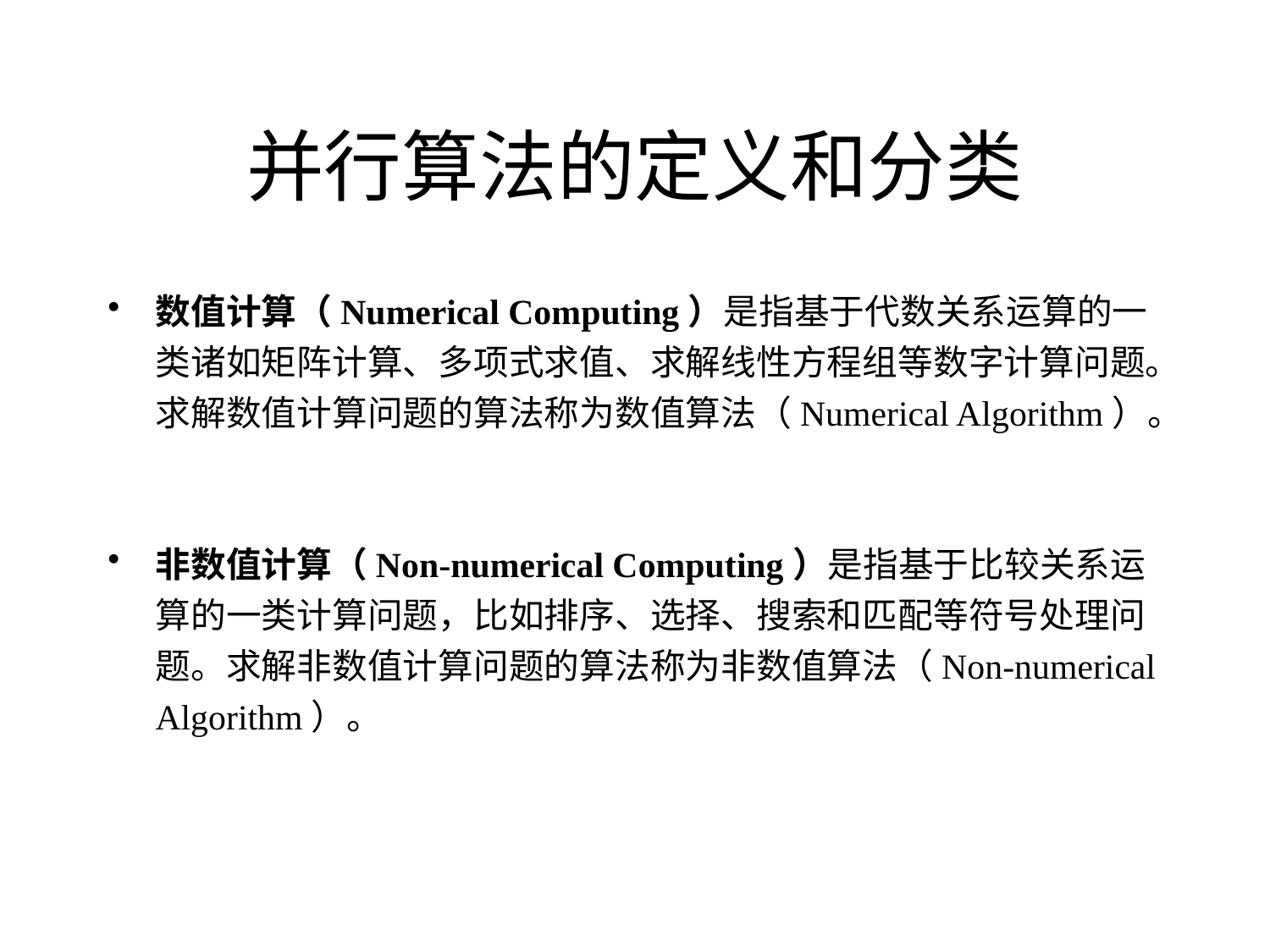

# 并行算法的定义和分类
数值计算（Numerical Computing）是指基于代数关系运算的一类诸如矩阵计算、多项式求值、求解线性方程组等数字计算问题。求解数值计算问题的算法称为数值算法（Numerical Algorithm）。
非数值计算（Non-numerical Computing）是指基于比较关系运算的一类计算问题，比如排序、选择、搜索和匹配等符号处理问题。求解非数值计算问题的算法称为非数值算法（Non-numerical Algorithm）。